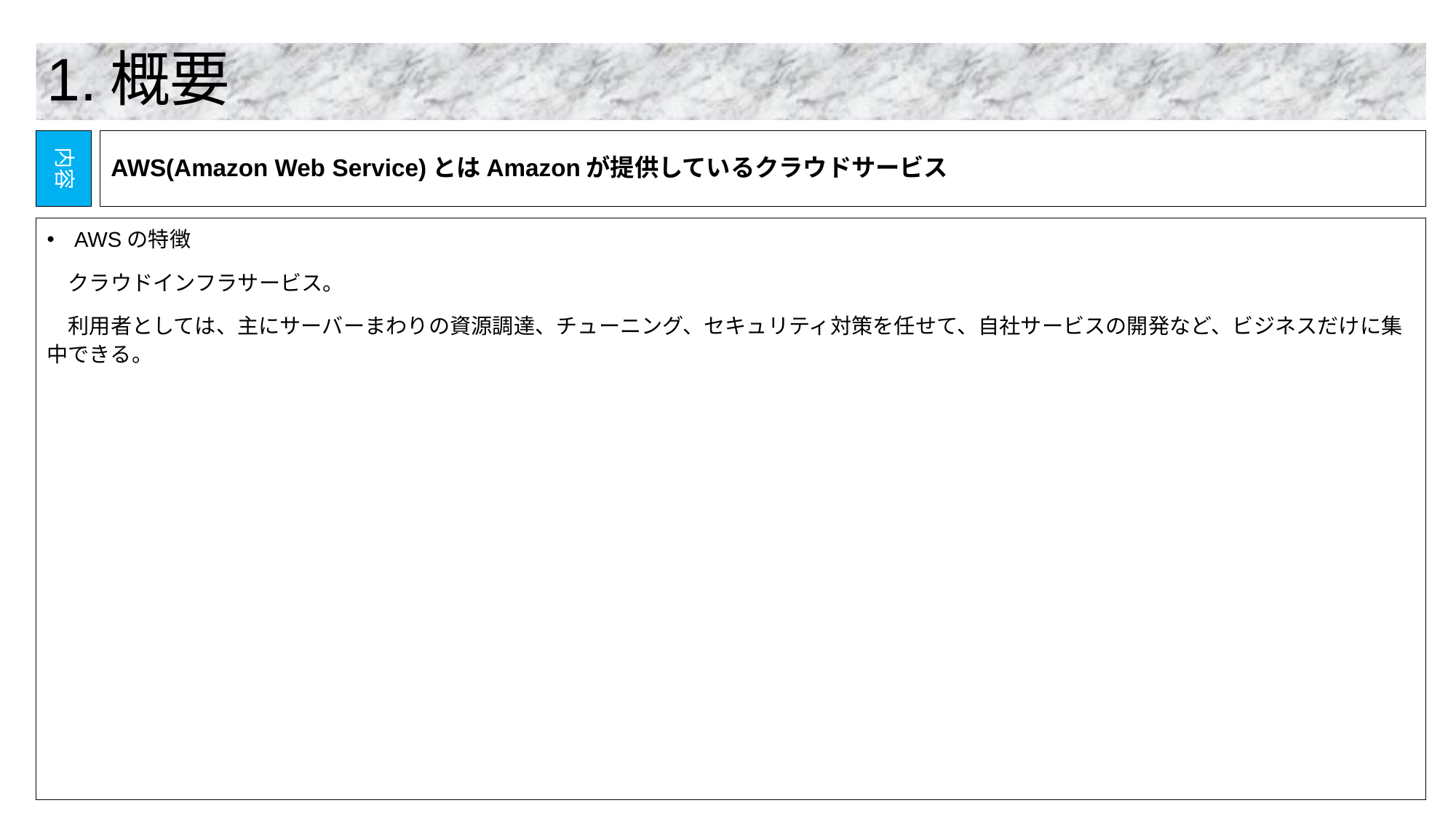

# 1.概要
内容
AWS(Amazon Web Service)とはAmazonが提供しているクラウドサービス
AWSの特徴
　クラウドインフラサービス。
　利用者としては、主にサーバーまわりの資源調達、チューニング、セキュリティ対策を任せて、自社サービスの開発など、ビジネスだけに集中できる。